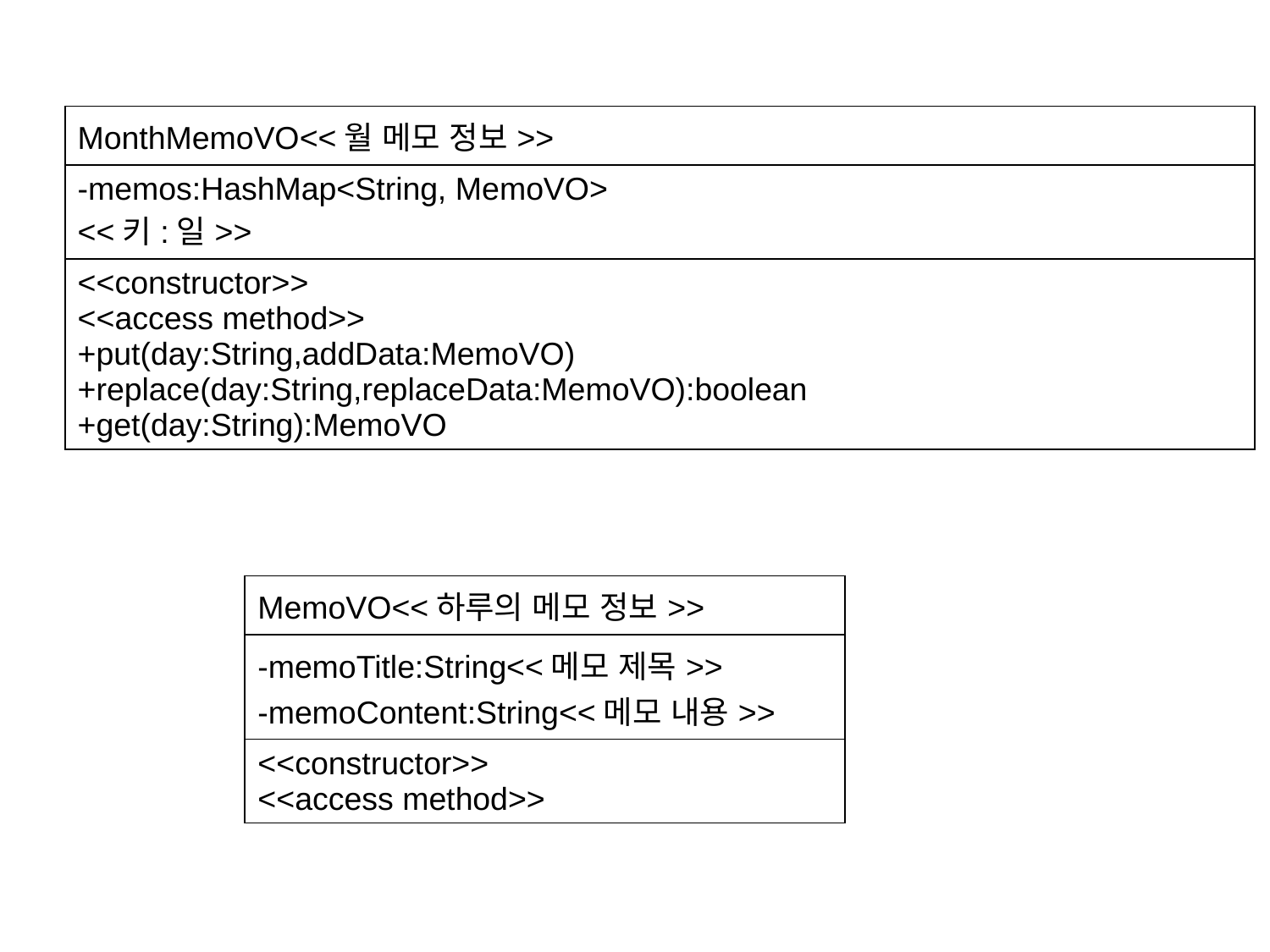

| MonthMemoVO<<월 메모 정보>> |
| --- |
| -memos:HashMap<String, MemoVO> <<키:일>> |
| <<constructor>> <<access method>> +put(day:String,addData:MemoVO) +replace(day:String,replaceData:MemoVO):boolean +get(day:String):MemoVO |
| MemoVO<<하루의 메모 정보>> |
| --- |
| -memoTitle:String<<메모 제목>> -memoContent:String<<메모 내용>> |
| <<constructor>> <<access method>> |